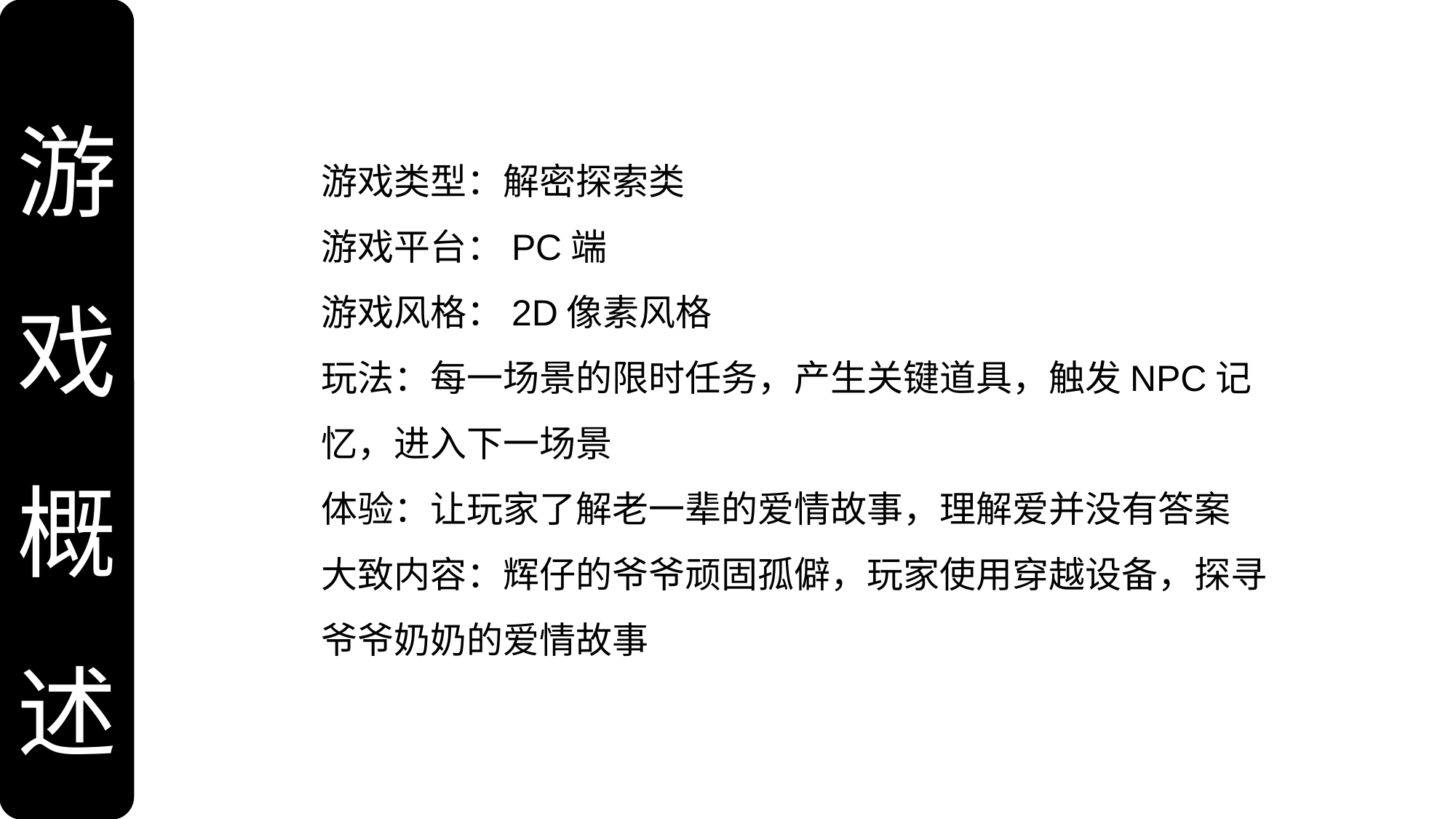

游
戏
概
述
游戏类型：解密探索类
游戏平台：PC端
游戏风格：2D像素风格
玩法：每一场景的限时任务，产生关键道具，触发NPC记忆，进入下一场景
体验：让玩家了解老一辈的爱情故事，理解爱并没有答案
大致内容：辉仔的爷爷顽固孤僻，玩家使用穿越设备，探寻爷爷奶奶的爱情故事